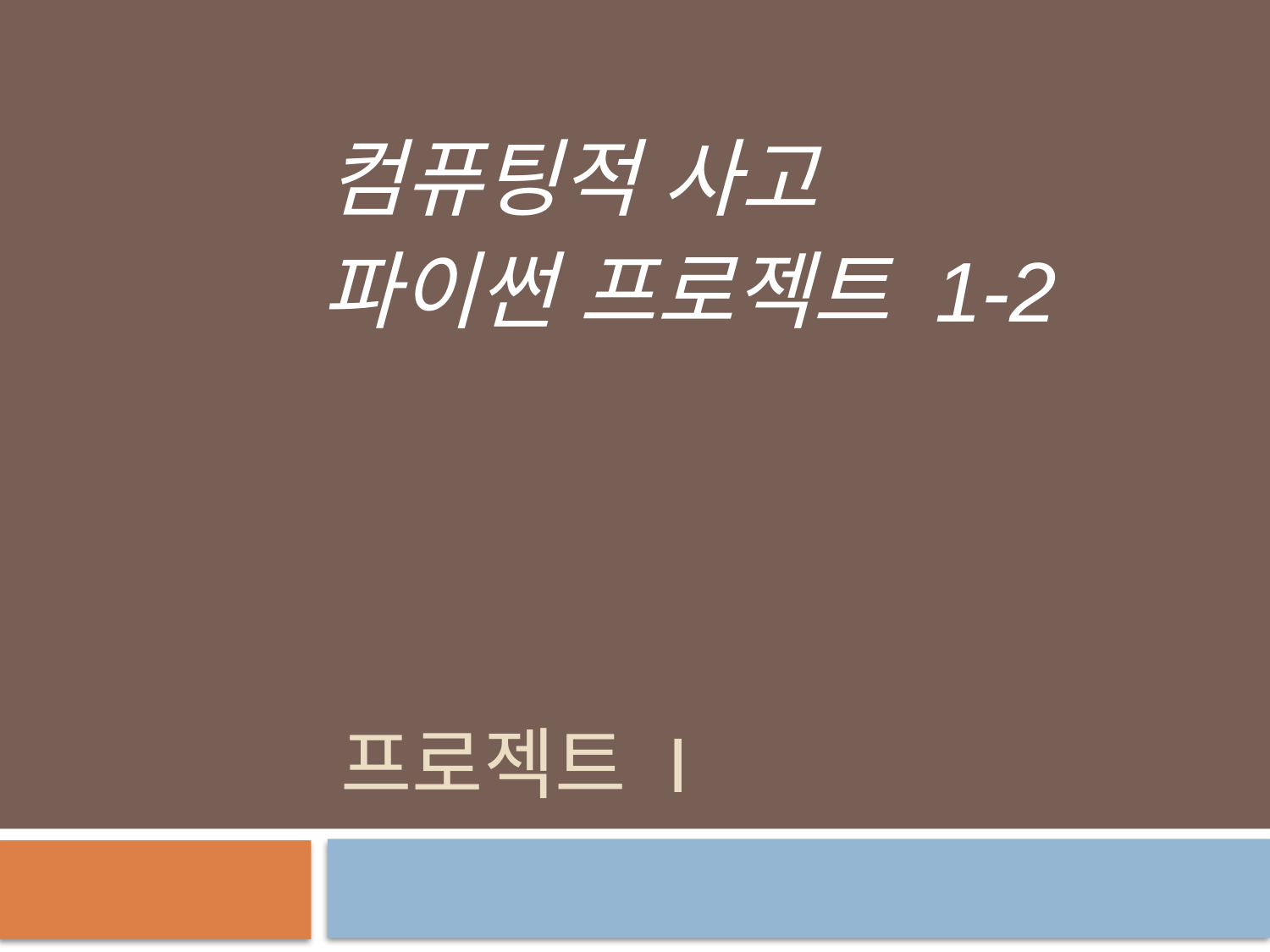

컴퓨팅적 사고
파이썬 프로젝트 1-2
# 프로젝트 I